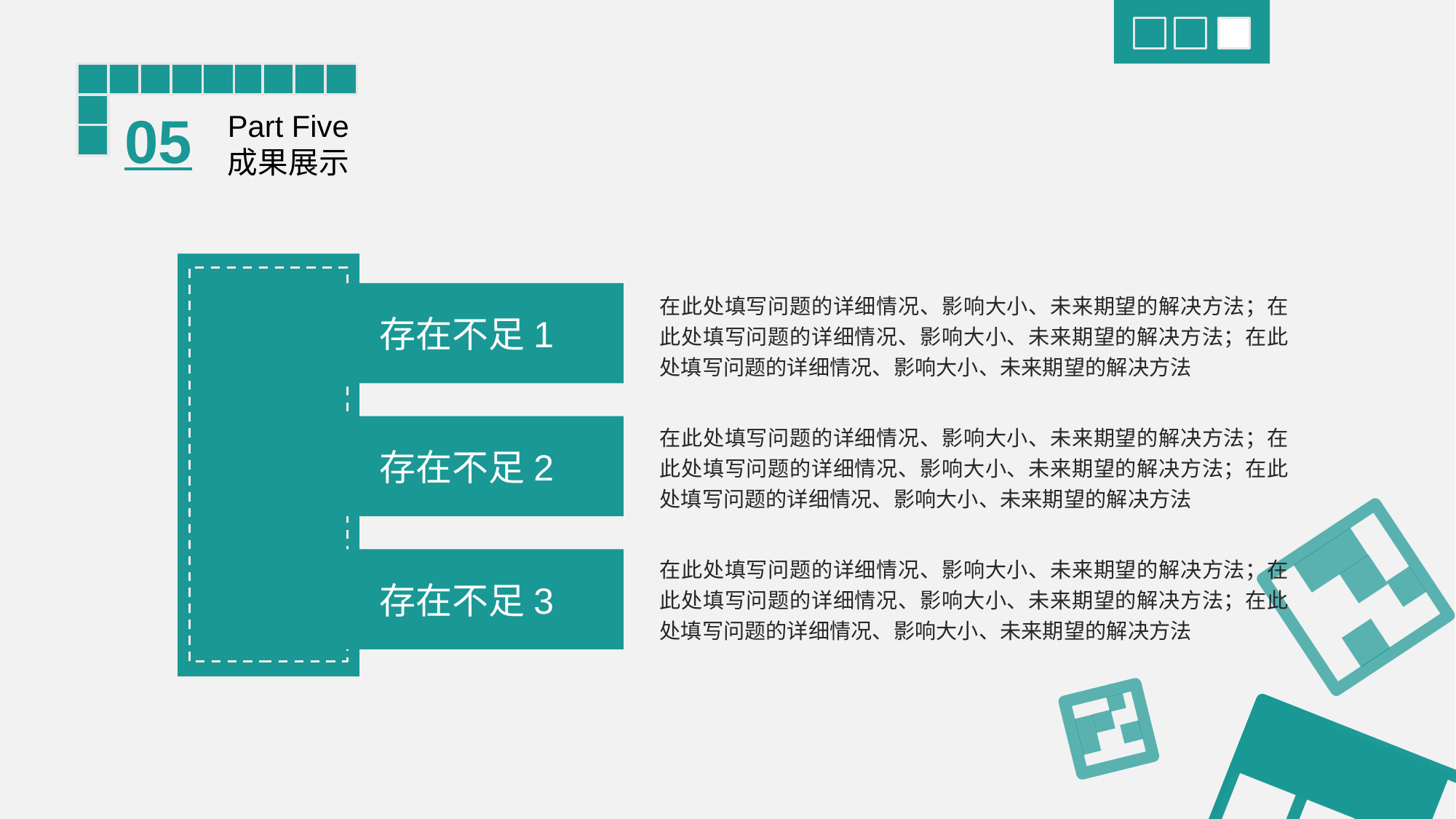

05
Part Five
成果展示

存在不足1
存在不足2
存在不足3
在此处填写问题的详细情况、影响大小、未来期望的解决方法；在此处填写问题的详细情况、影响大小、未来期望的解决方法；在此处填写问题的详细情况、影响大小、未来期望的解决方法
在此处填写问题的详细情况、影响大小、未来期望的解决方法；在此处填写问题的详细情况、影响大小、未来期望的解决方法；在此处填写问题的详细情况、影响大小、未来期望的解决方法
在此处填写问题的详细情况、影响大小、未来期望的解决方法；在此处填写问题的详细情况、影响大小、未来期望的解决方法；在此处填写问题的详细情况、影响大小、未来期望的解决方法